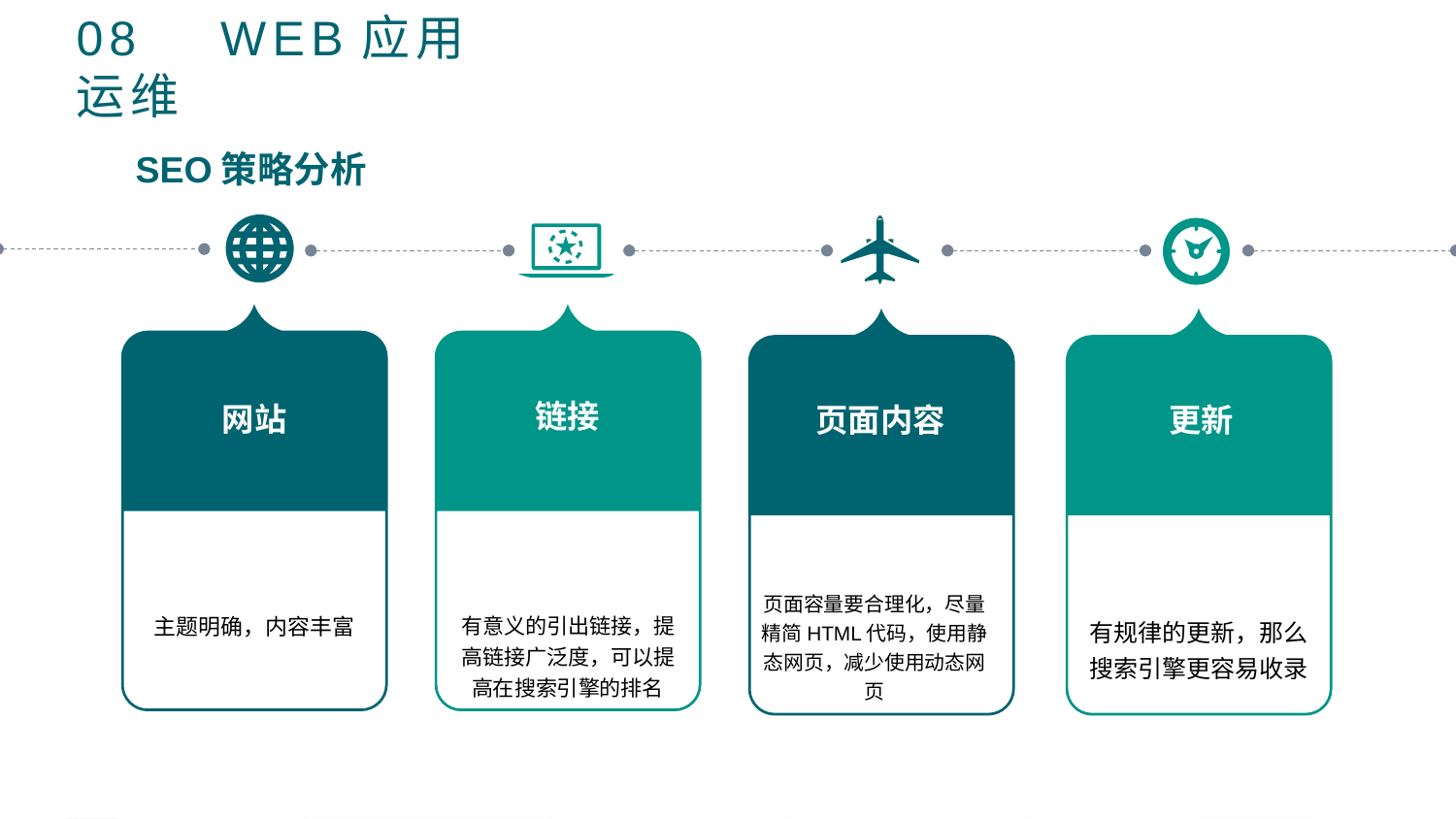

08    WEB应用运维
SEO策略分析

主题明确，内容丰富
网站
有意义的引出链接，提高链接广泛度，可以提高在搜索引擎的排名
链接

页面内容
有规律的更新，那么搜索引擎更容易收录
更新
页面容量要合理化，尽量精简HTML代码，使用静态网页，减少使用动态网页